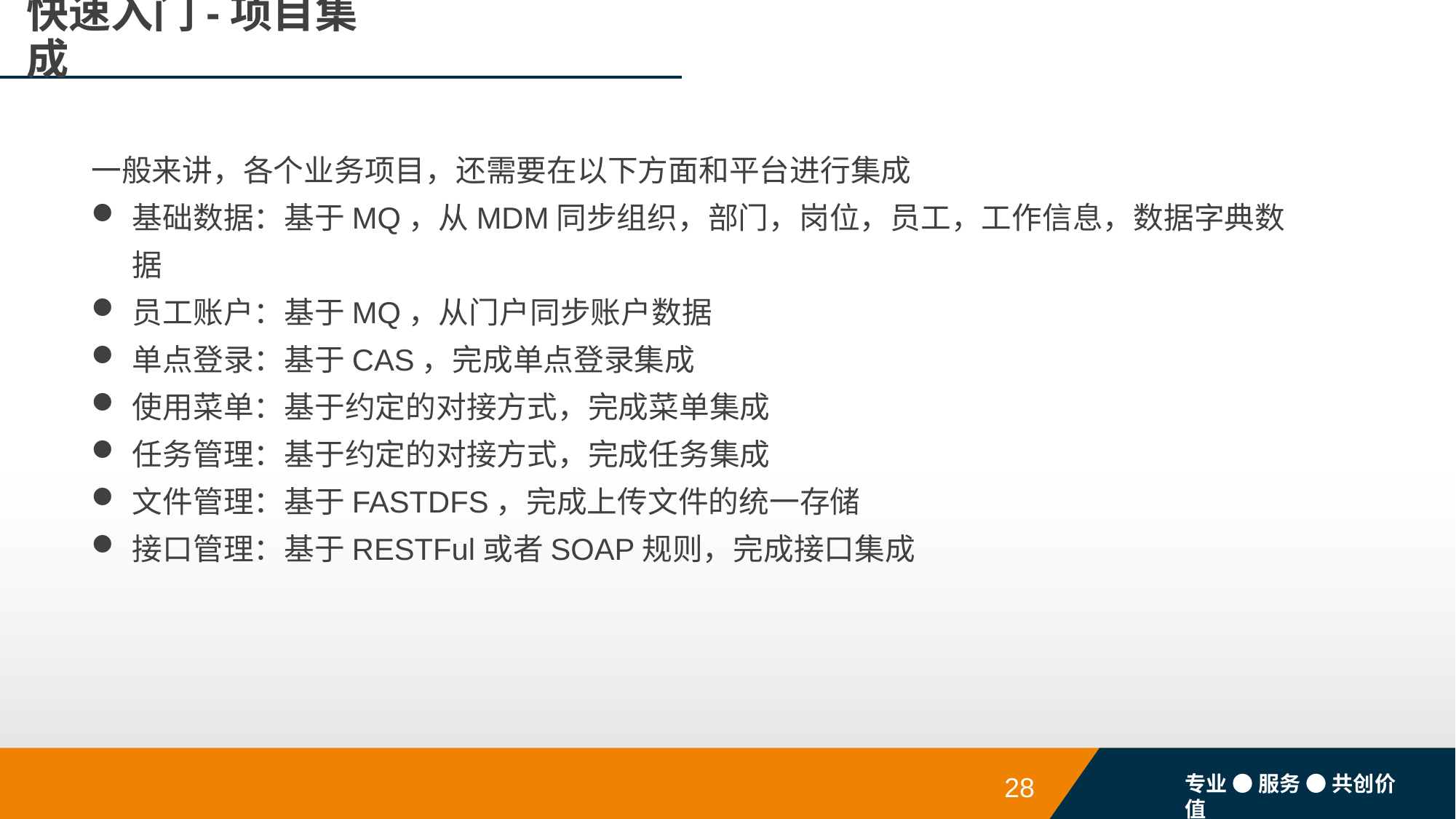

# 快速入门-项目集成
一般来讲，各个业务项目，还需要在以下方面和平台进行集成
基础数据：基于MQ，从MDM同步组织，部门，岗位，员工，工作信息，数据字典数据
员工账户：基于MQ，从门户同步账户数据
单点登录：基于CAS，完成单点登录集成
使用菜单：基于约定的对接方式，完成菜单集成
任务管理：基于约定的对接方式，完成任务集成
文件管理：基于FASTDFS，完成上传文件的统一存储
接口管理：基于RESTFul或者SOAP规则，完成接口集成